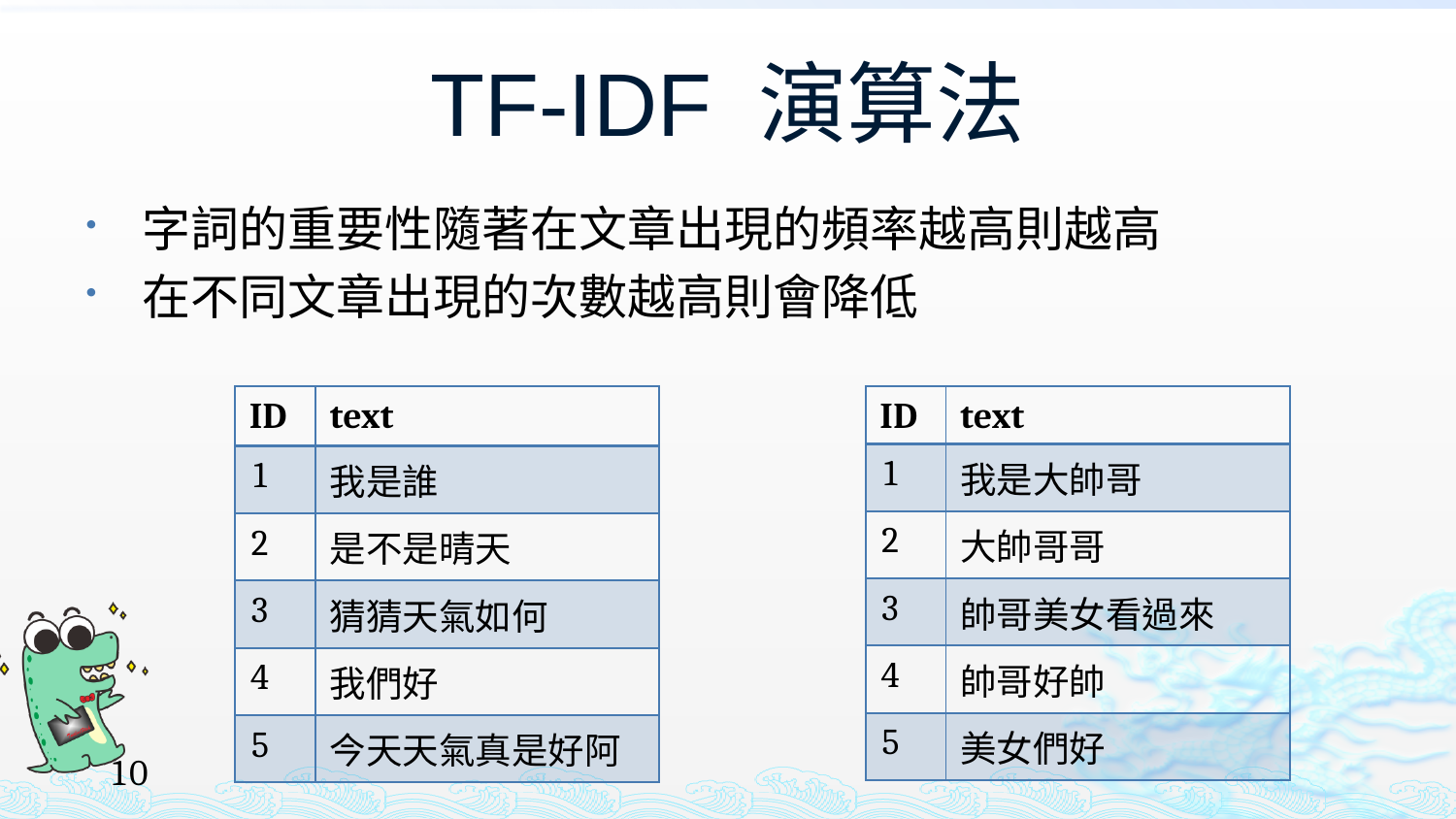

# TF-IDF 演算法
字詞的重要性隨著在文章出現的頻率越高則越高
在不同文章出現的次數越高則會降低

| ID | text |
| --- | --- |
| 1 | 我是誰 |
| 2 | 是不是晴天 |
| 3 | 猜猜天氣如何 |
| 4 | 我們好 |
| 5 | 今天天氣真是好阿 |
| ID | text |
| --- | --- |
| 1 | 我是大帥哥 |
| 2 | 大帥哥哥 |
| 3 | 帥哥美女看過來 |
| 4 | 帥哥好帥 |
| 5 | 美女們好 |
10